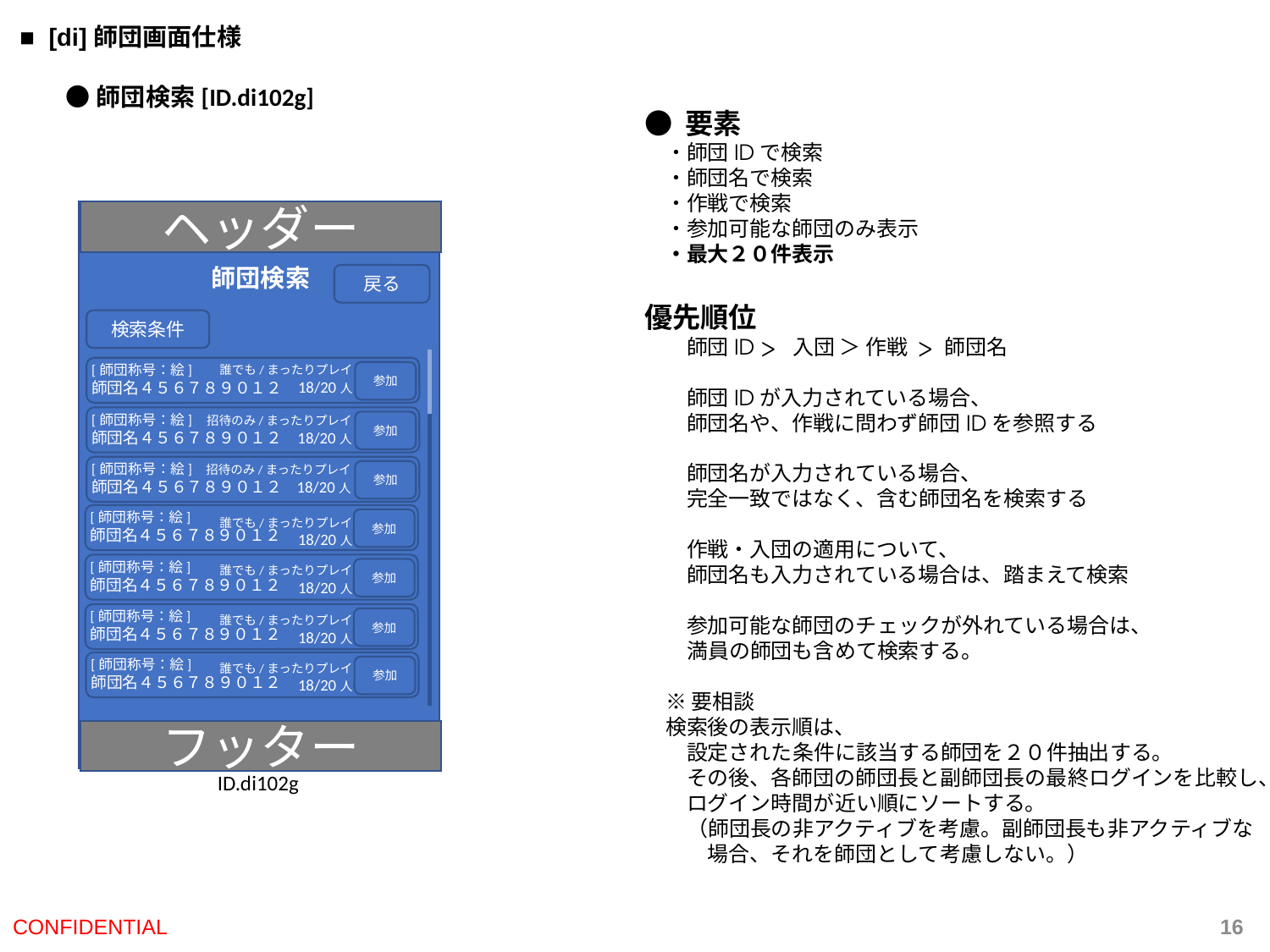

■  [di]師団画面仕様
●師団検索[ID.di102g]
● 要素
　・師団IDで検索
　・師団名で検索
　・作戦で検索
　・参加可能な師団のみ表示
　・最大２０件表示

優先順位
　　師団ID >  入団 ＞ 作戦 > 師団名

　　師団IDが入力されている場合、
　　師団名や、作戦に問わず師団IDを参照する

　　師団名が入力されている場合、
　　完全一致ではなく、含む師団名を検索する

　　作戦・入団の適用について、
　　師団名も入力されている場合は、踏まえて検索

　　参加可能な師団のチェックが外れている場合は、
　　満員の師団も含めて検索する。

　※ 要相談
　検索後の表示順は、
　　設定された条件に該当する師団を２０件抽出する。
　　その後、各師団の師団長と副師団長の最終ログインを比較し、
　　ログイン時間が近い順にソートする。
　　（師団長の非アクティブを考慮。副師団長も非アクティブな
　　　場合、それを師団として考慮しない。）
ヘッダー

師団検索
戻る
検索条件
[師団称号：絵]
師団名４５６７８９０１２
誰でも/まったりプレイ
18/20人

参加
[師団称号：絵]
師団名４５６７８９０１２
招待のみ/まったりプレイ
18/20人

参加
[師団称号：絵]
師団名４５６７８９０１２
招待のみ/まったりプレイ
18/20人

参加
[師団称号：絵]
師団名４５６７８９０１２

誰でも/まったりプレイ
18/20人
参加
[師団称号：絵]
師団名４５６７８９０１２

誰でも/まったりプレイ
18/20人
参加
[師団称号：絵]
師団名４５６７８９０１２

誰でも/まったりプレイ
18/20人
参加
[師団称号：絵]
師団名４５６７８９０１２

誰でも/まったりプレイ
18/20人
参加
フッター
ID.di102g
CONFIDENTIAL
16